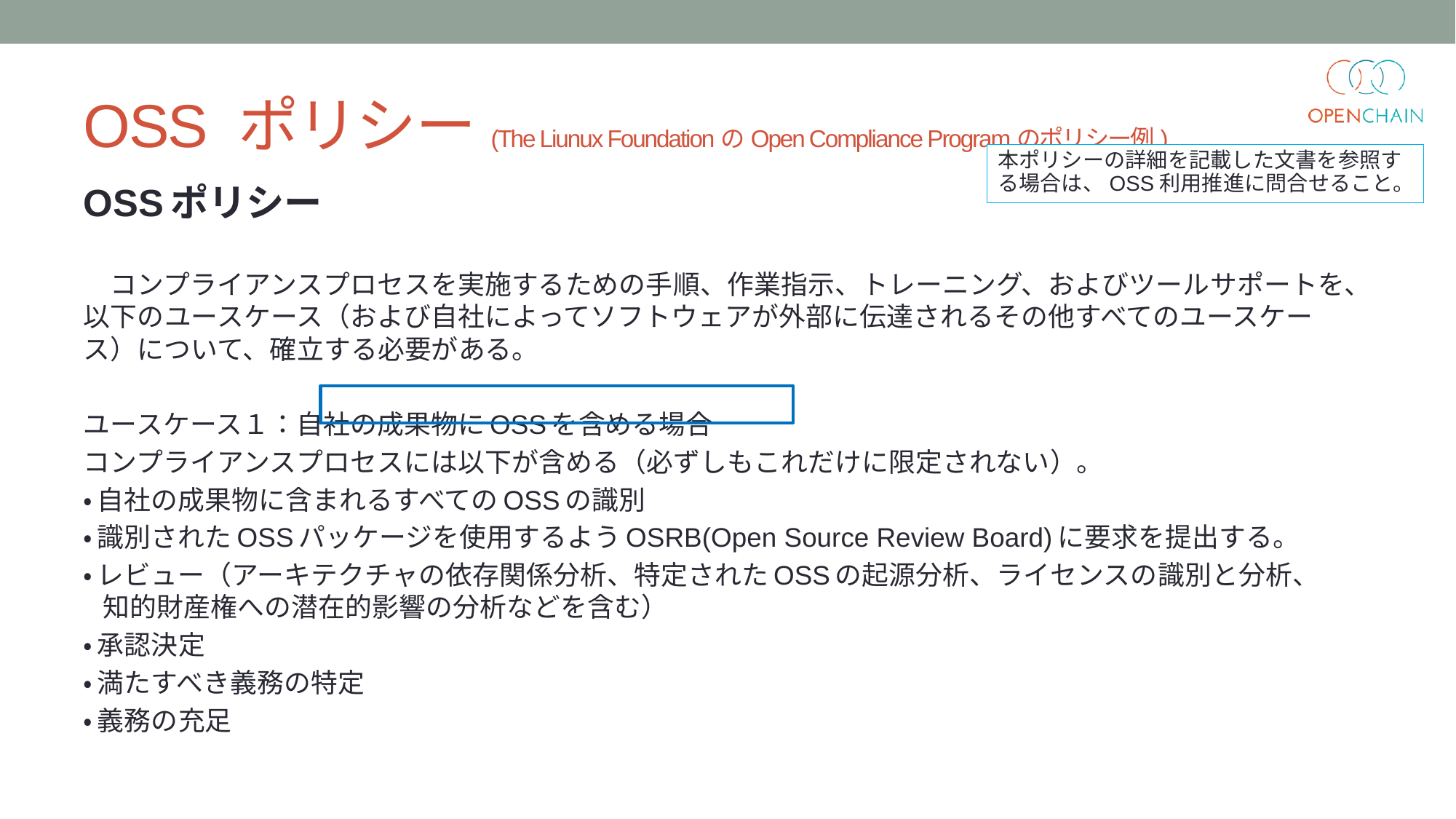

# OSS ポリシー(The Liunux FoundationのOpen Compliance Programのポリシー例)
本ポリシーの詳細を記載した文書を参照する場合は、OSS利用推進に問合せること。
OSSポリシー

　コンプライアンスプロセスを実施するための手順、作業指示、トレーニング、およびツールサポートを、以下のユースケース（および自社によってソフトウェアが外部に伝達されるその他すべてのユースケース）について、確立する必要がある。

ユースケース１：自社の成果物にOSSを含める場合
コンプライアンスプロセスには以下が含める（必ずしもこれだけに限定されない）。
•自社の成果物に含まれるすべてのOSSの識別
•識別されたOSSパッケージを使用するようOSRB(Open Source Review Board)に要求を提出する。
•レビュー（アーキテクチャの依存関係分析、特定されたOSSの起源分析、ライセンスの識別と分析、知的財産権への潜在的影響の分析などを含む）
•承認決定
•満たすべき義務の特定
•義務の充足